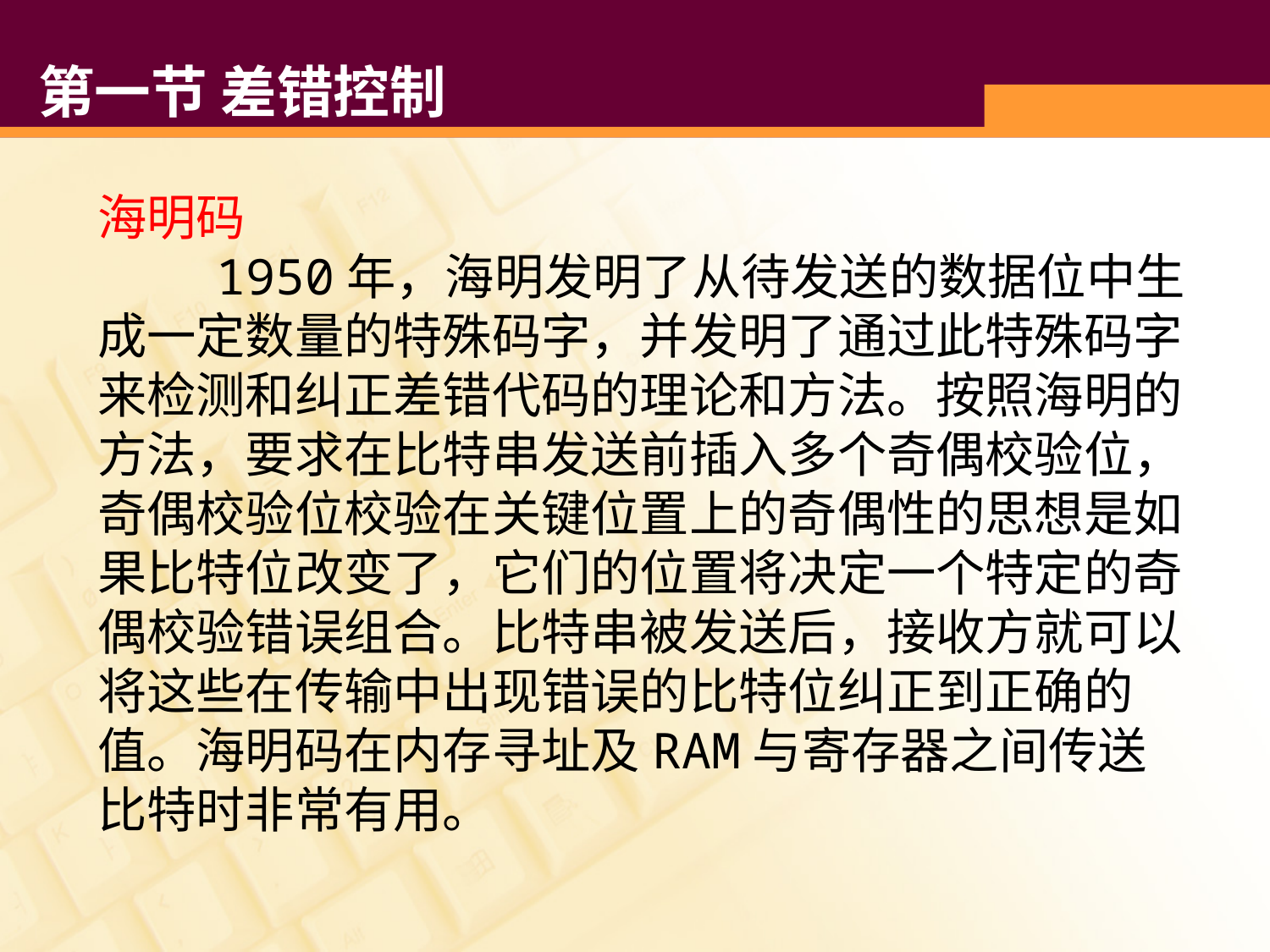

# 第一节 差错控制
海明码
    1950年，海明发明了从待发送的数据位中生成一定数量的特殊码字，并发明了通过此特殊码字来检测和纠正差错代码的理论和方法。按照海明的方法，要求在比特串发送前插入多个奇偶校验位，奇偶校验位校验在关键位置上的奇偶性的思想是如果比特位改变了，它们的位置将决定一个特定的奇偶校验错误组合。比特串被发送后，接收方就可以将这些在传输中出现错误的比特位纠正到正确的值。海明码在内存寻址及RAM与寄存器之间传送比特时非常有用。